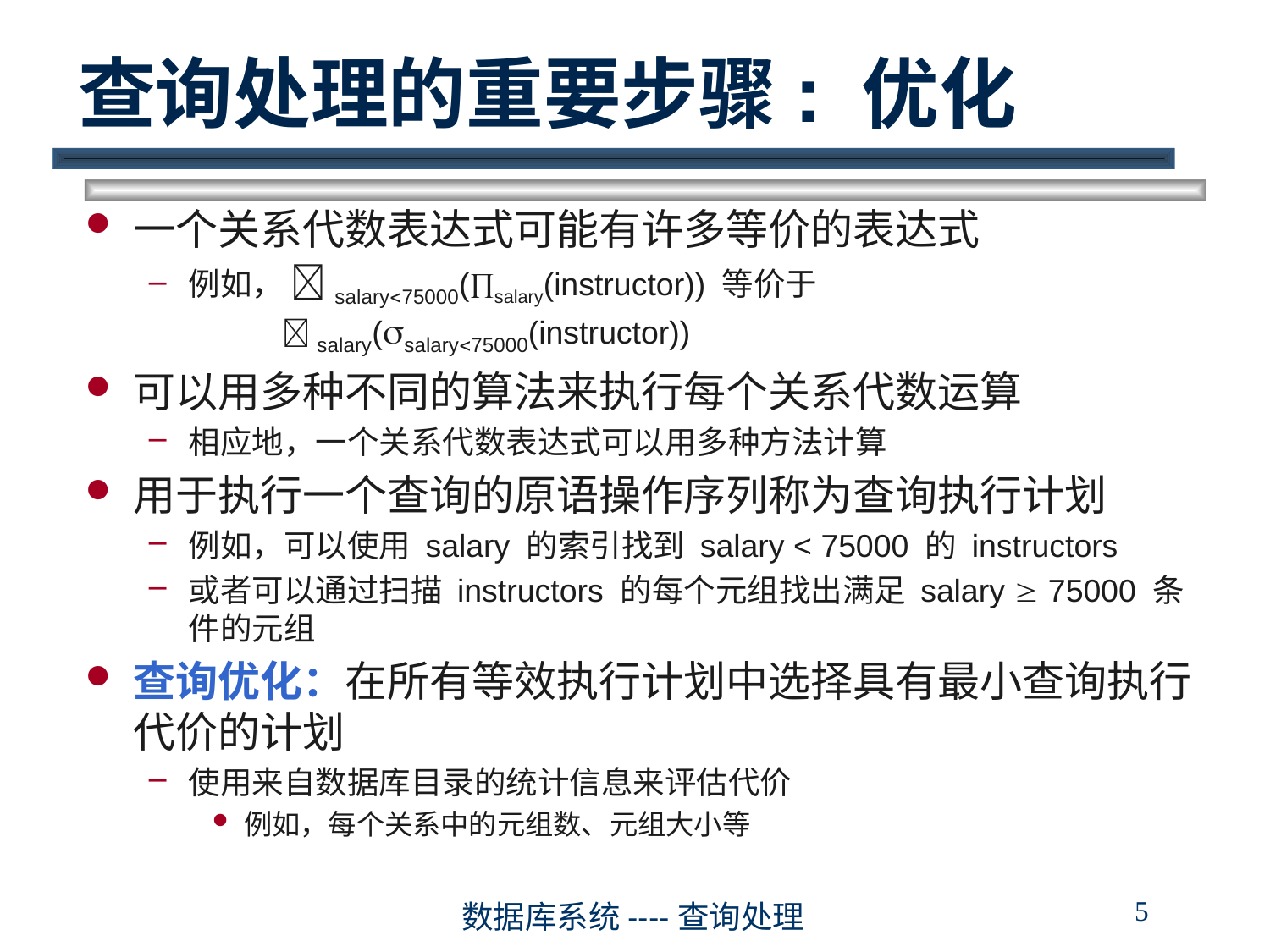

# 查询处理的重要步骤: 优化
一个关系代数表达式可能有许多等价的表达式
例如， σsalary<75000(∏salary(instructor)) 等价于
             ∏salary(σsalary<75000(instructor))
可以用多种不同的算法来执行每个关系代数运算
相应地，一个关系代数表达式可以用多种方法计算
用于执行一个查询的原语操作序列称为查询执行计划
例如，可以使用 salary 的索引找到 salary < 75000 的 instructors
或者可以通过扫描 instructors 的每个元组找出满足 salary ≥ 75000 条件的元组
查询优化：在所有等效执行计划中选择具有最小查询执行代价的计划
使用来自数据库目录的统计信息来评估代价
例如，每个关系中的元组数、元组大小等

5
数据库系统----查询处理